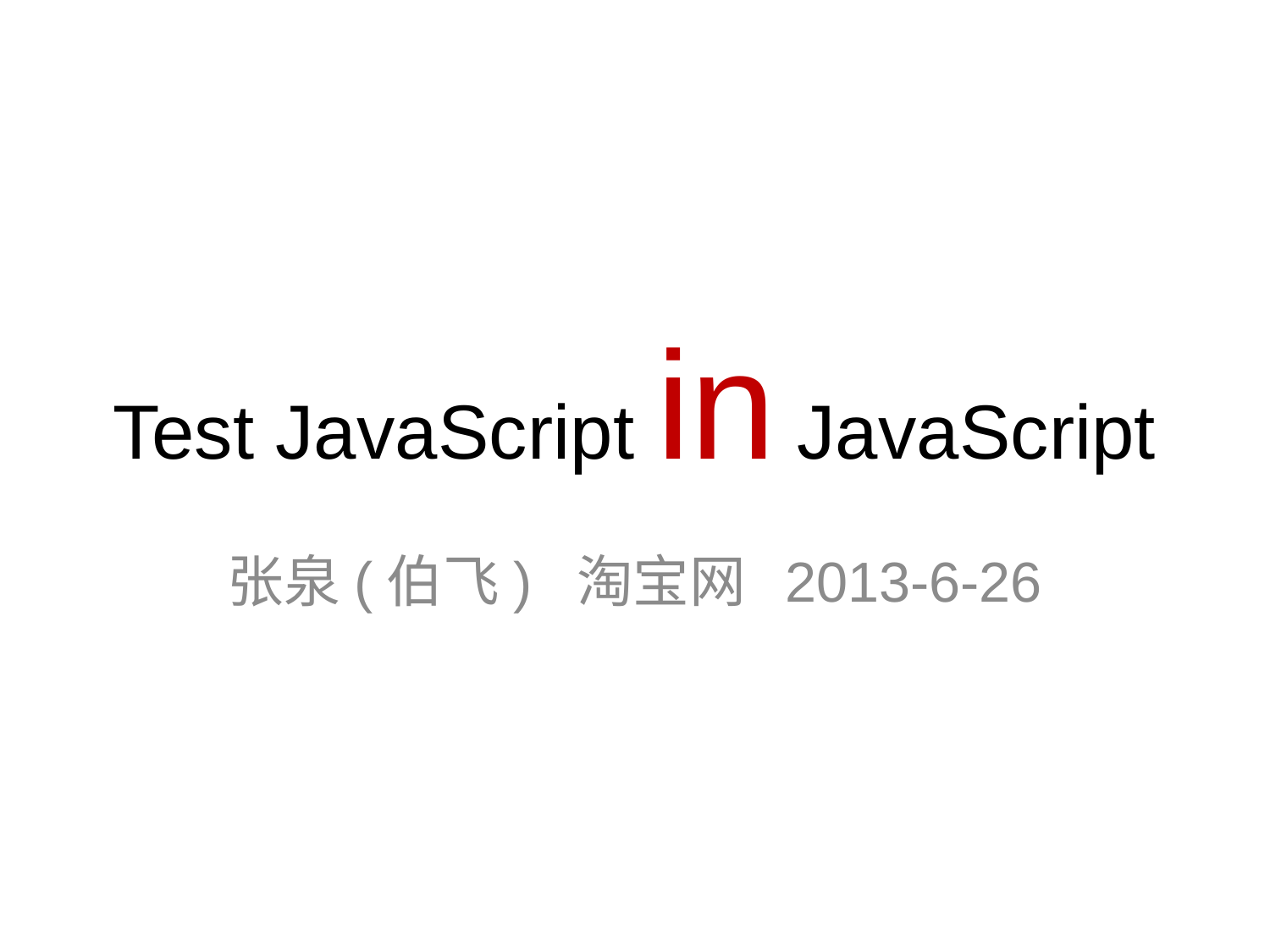

# Test JavaScript in JavaScript
张泉(伯飞)  淘宝网  2013-6-26